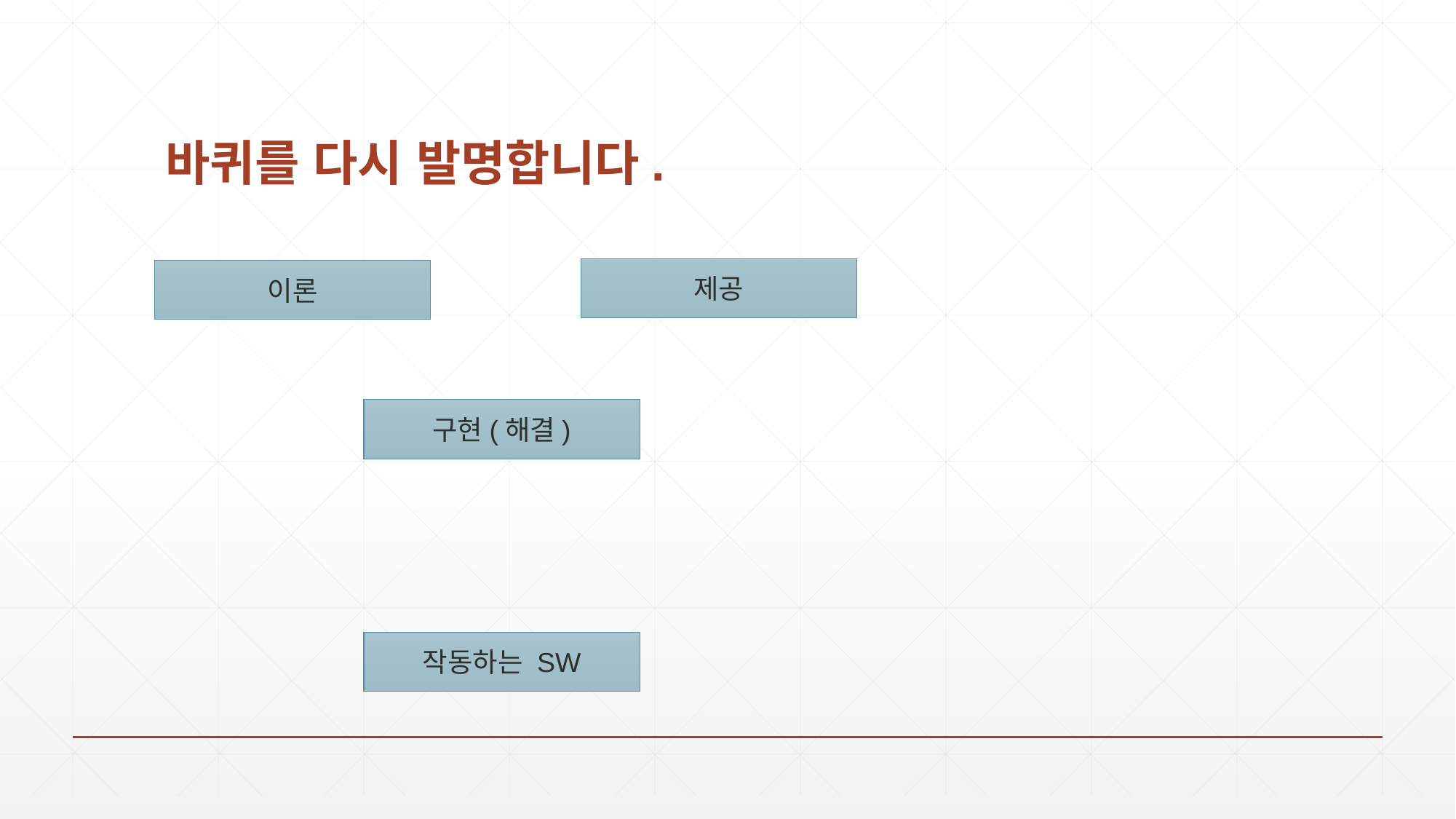

# 바퀴를 다시 발명합니다.
제공
이론
구현(해결)
작동하는 SW